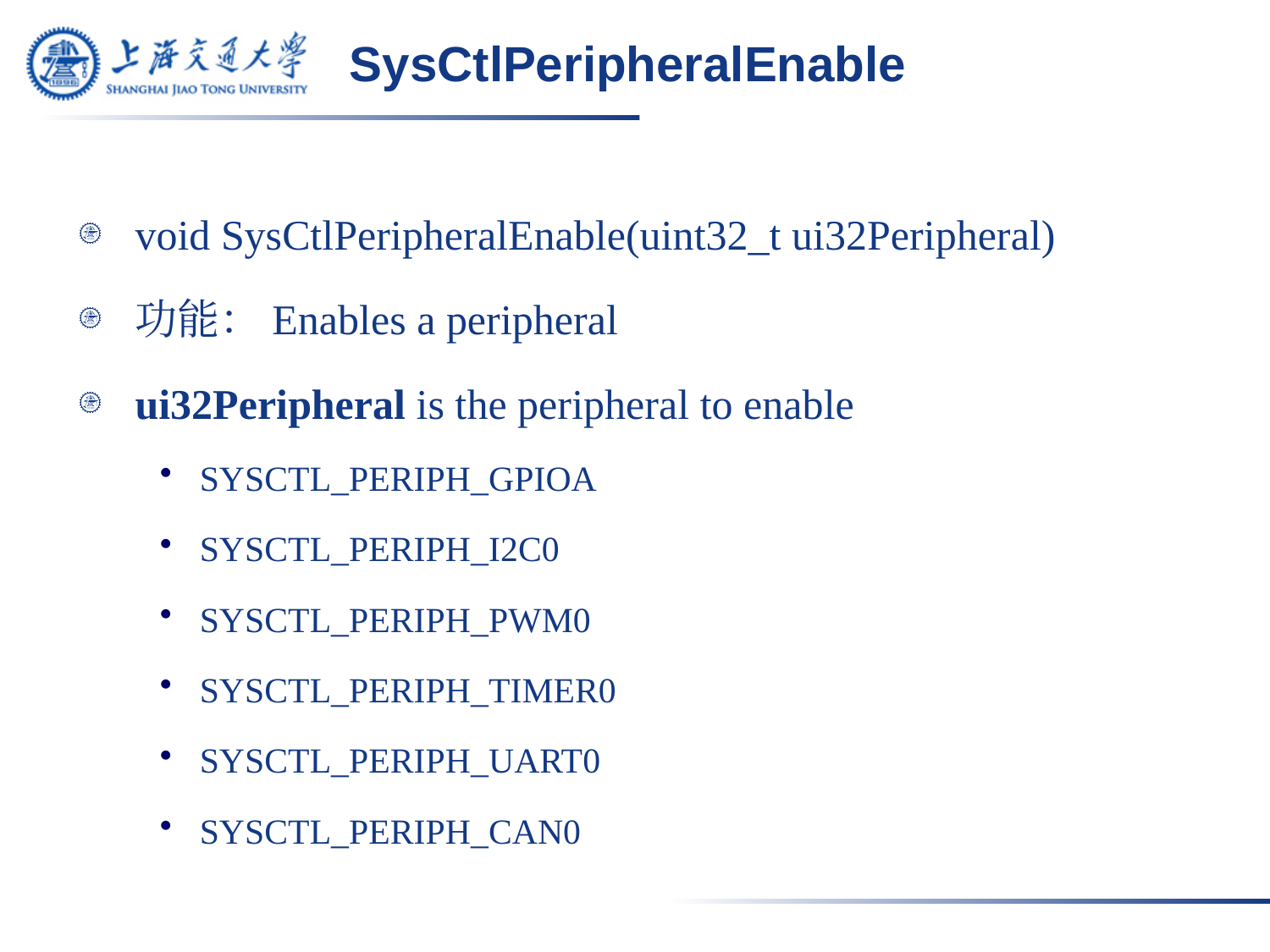

# SysCtlPeripheralEnable
void SysCtlPeripheralEnable(uint32_t ui32Peripheral)
功能：Enables a peripheral
ui32Peripheral is the peripheral to enable
SYSCTL_PERIPH_GPIOA
SYSCTL_PERIPH_I2C0
SYSCTL_PERIPH_PWM0
SYSCTL_PERIPH_TIMER0
SYSCTL_PERIPH_UART0
SYSCTL_PERIPH_CAN0